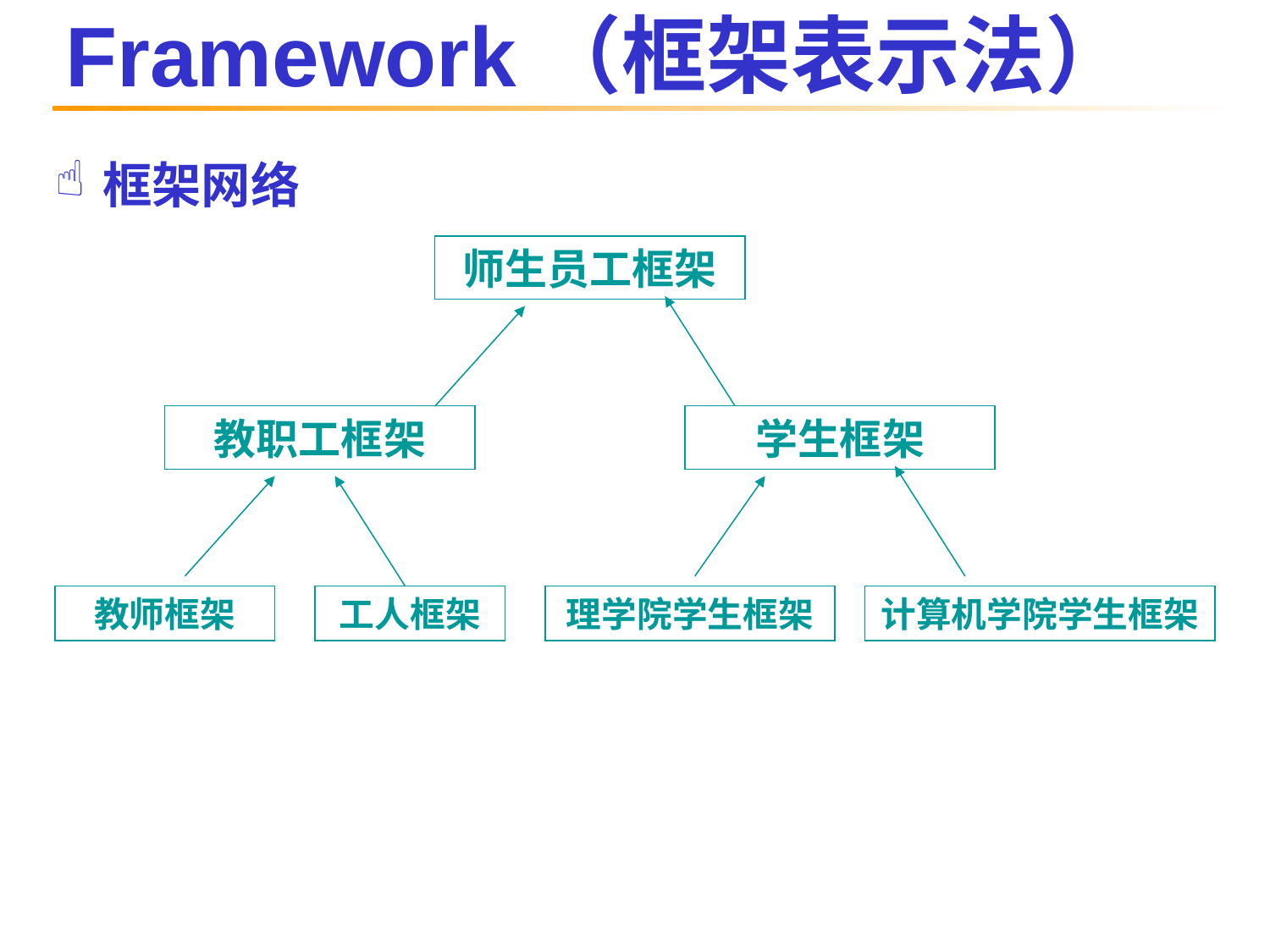

# Framework（框架表示法）
框架网络
师生员工框架

教职工框架
学生框架

教师框架
工人框架
理学院学生框架
计算机学院学生框架